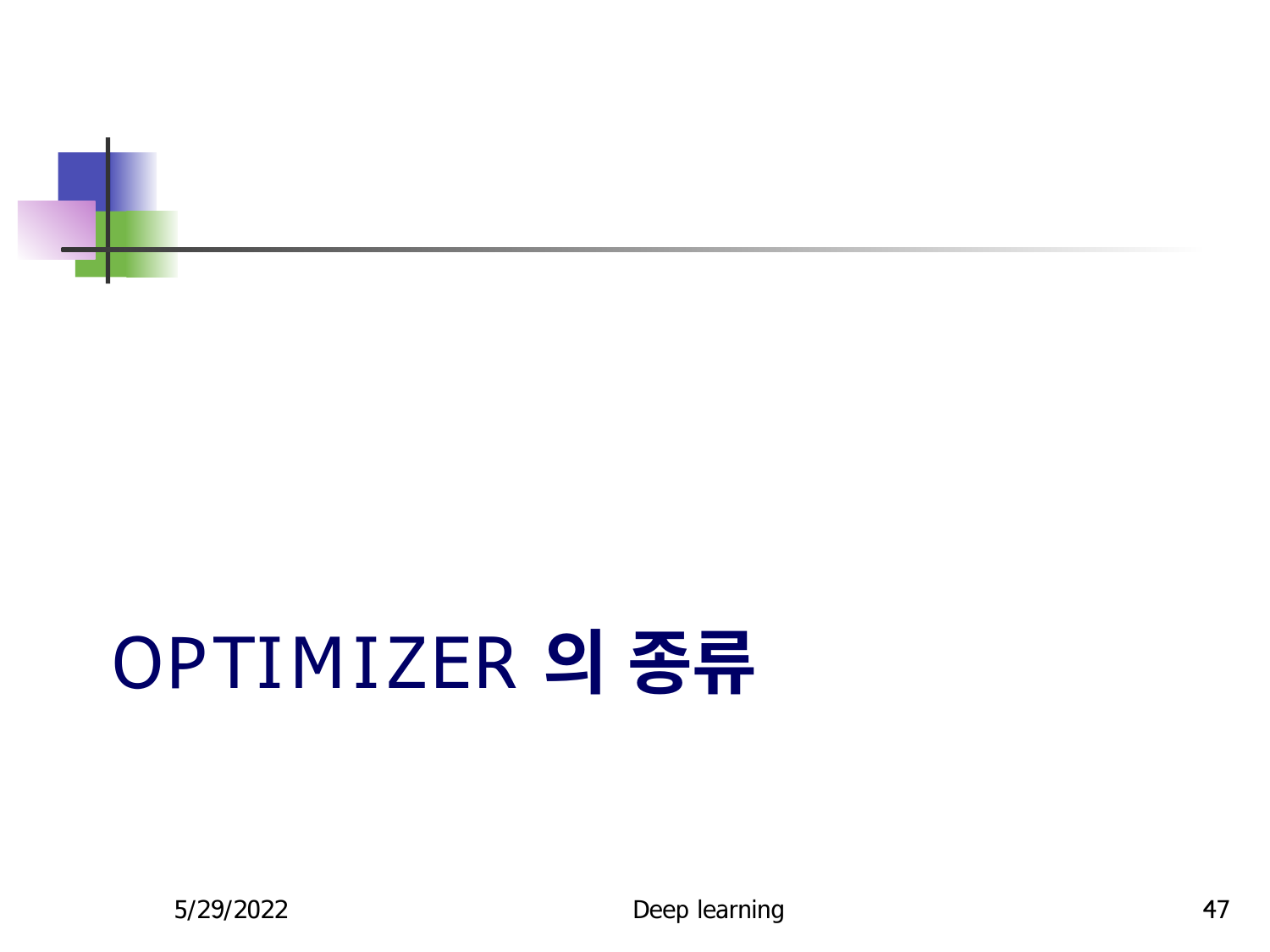

# Optimizer의 종류
5/29/2022
Deep learning
47